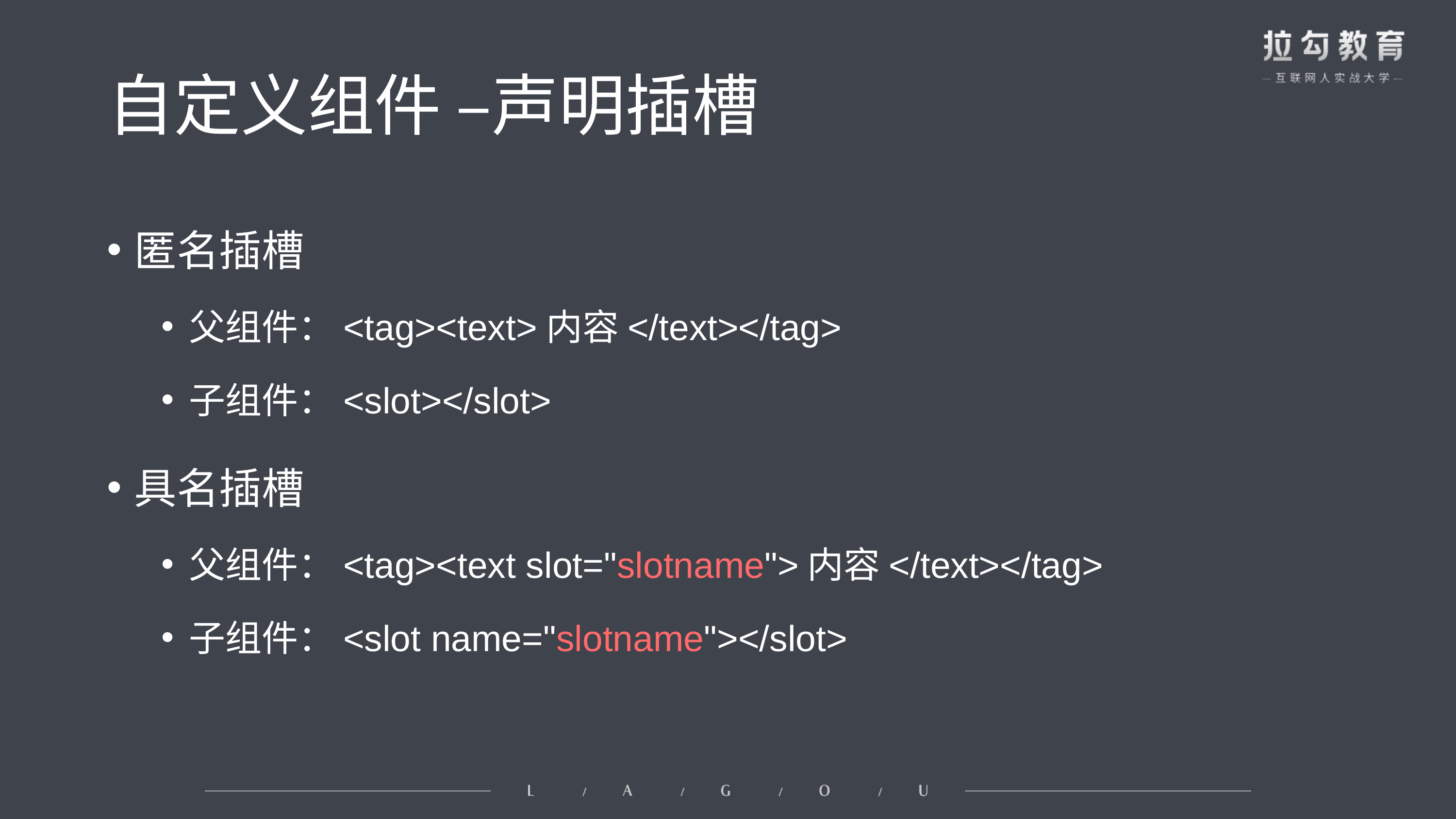

# 自定义组件 –声明插槽
匿名插槽
父组件：<tag><text>内容</text></tag>
子组件：<slot></slot>
具名插槽
父组件：<tag><text slot="slotname">内容</text></tag>
子组件：<slot name="slotname"></slot>